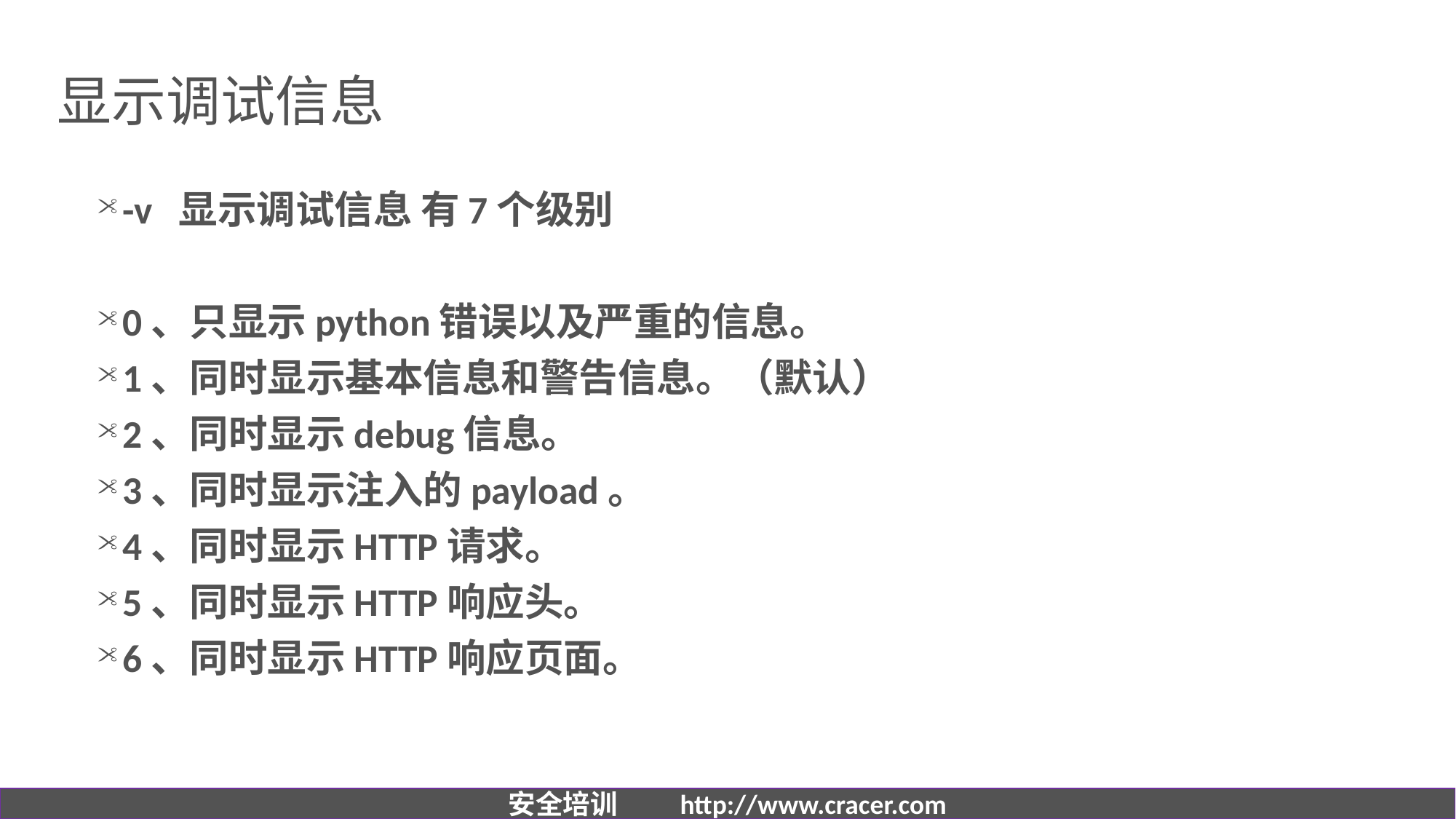

# 显示调试信息
-v  显示调试信息 有7个级别

0、只显示python错误以及严重的信息。
1、同时显示基本信息和警告信息。（默认）
2、同时显示debug信息。
3、同时显示注入的payload。
4、同时显示HTTP请求。
5、同时显示HTTP响应头。
6、同时显示HTTP响应页面。